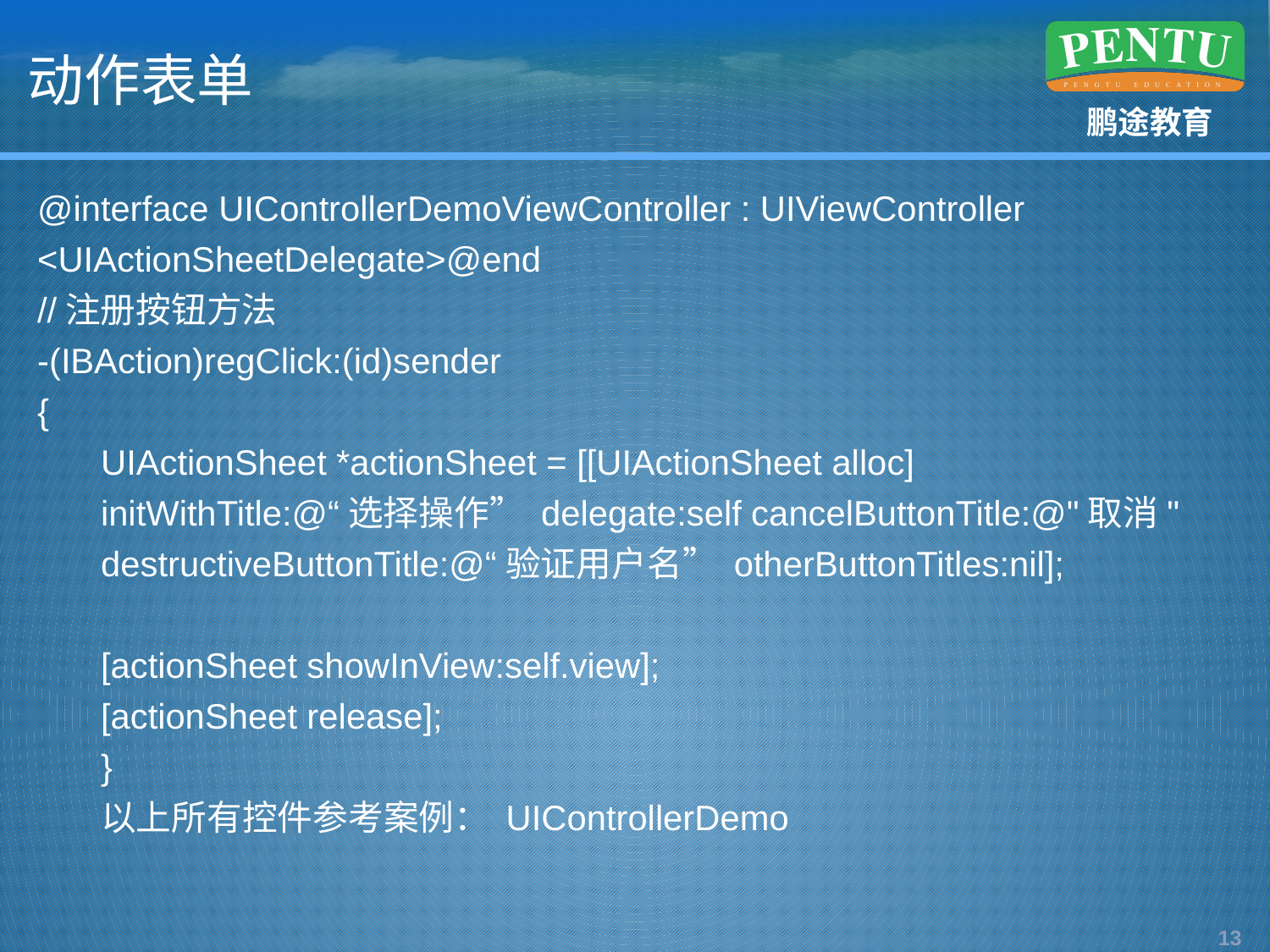

# 动作表单
@interface UIControllerDemoViewController : UIViewController <UIActionSheetDelegate>@end
//注册按钮方法
-(IBAction)regClick:(id)sender
{
UIActionSheet *actionSheet = [[UIActionSheet alloc]
initWithTitle:@“选择操作” delegate:self cancelButtonTitle:@"取消"
destructiveButtonTitle:@“验证用户名” otherButtonTitles:nil];

[actionSheet showInView:self.view];
[actionSheet release];
}
以上所有控件参考案例： UIControllerDemo
13